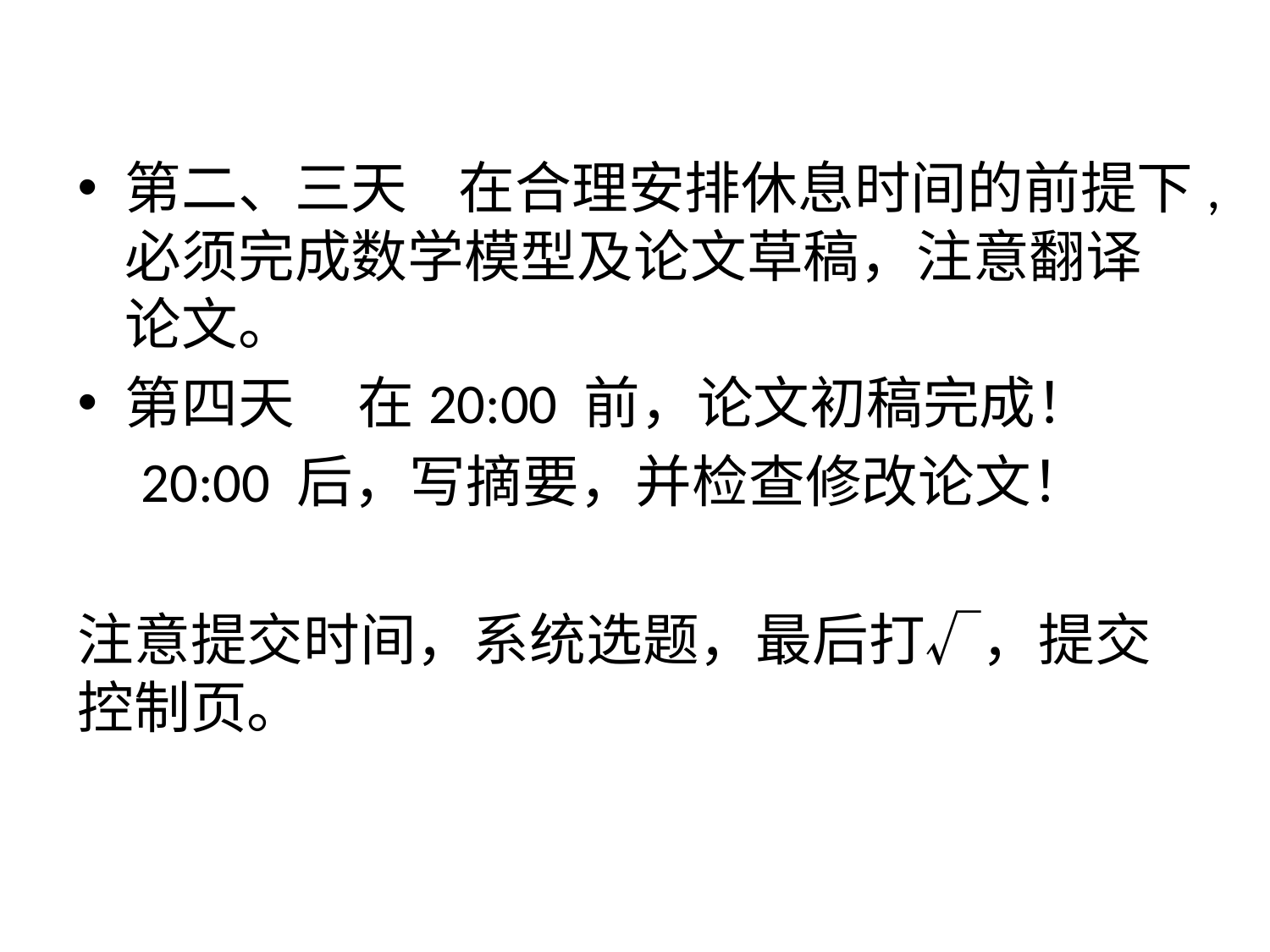

第二、三天    在合理安排休息时间的前提下,必须完成数学模型及论文草稿，注意翻译论文。
第四天     在20:00 前，论文初稿完成！
     20:00 后，写摘要，并检查修改论文！

注意提交时间，系统选题，最后打√，提交控制页。